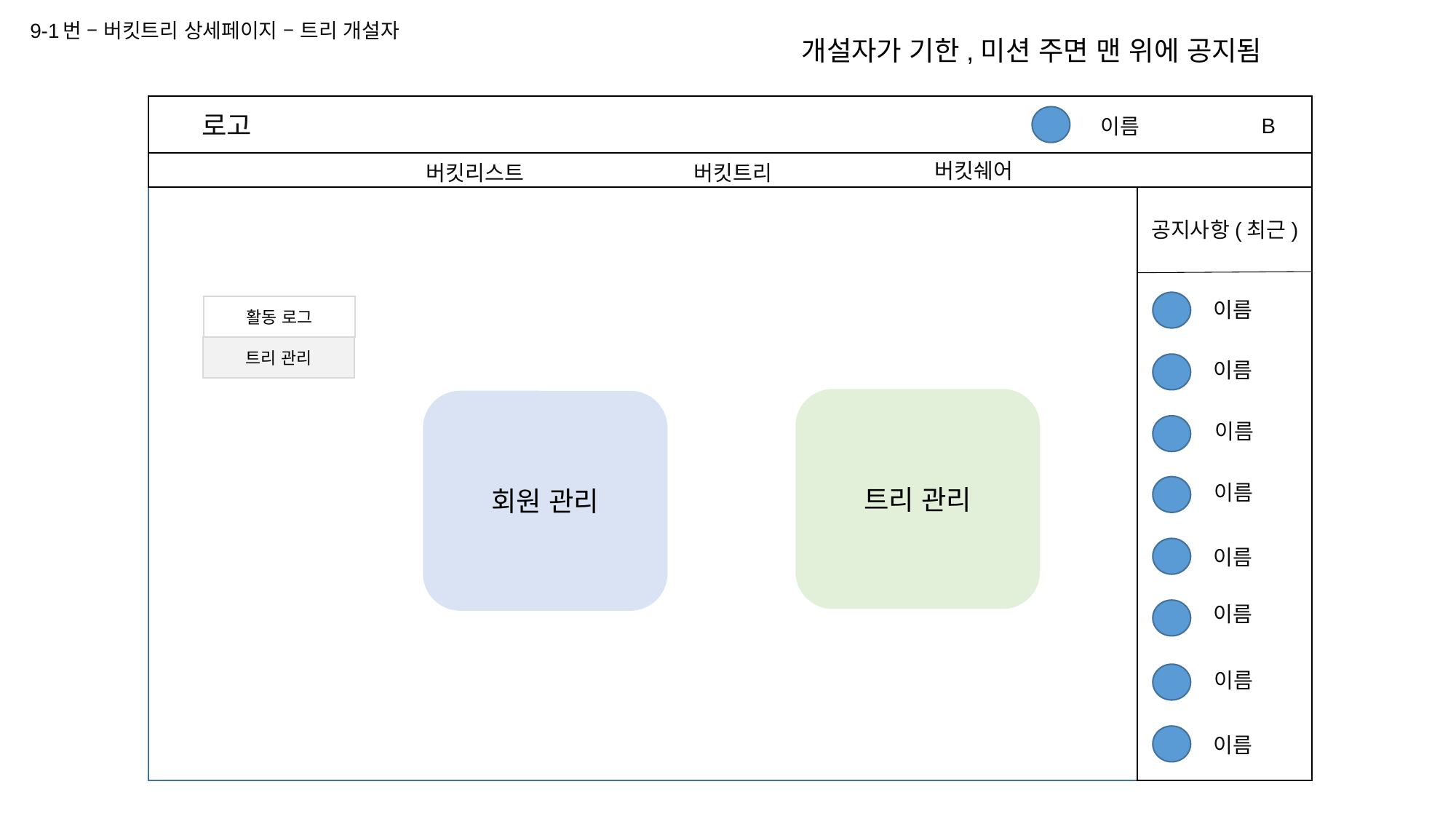

# 9-1번 – 버킷트리 상세페이지 – 트리 개설자
개설자가 기한,미션 주면 맨 위에 공지됨

로고
B
이름
버킷쉐어

버킷리스트
버킷트리

공지사항(최근)
이름

활동 로그
트리 관리
이름

트리 관리
회원 관리
이름

이름

이름
이름

이름

이름